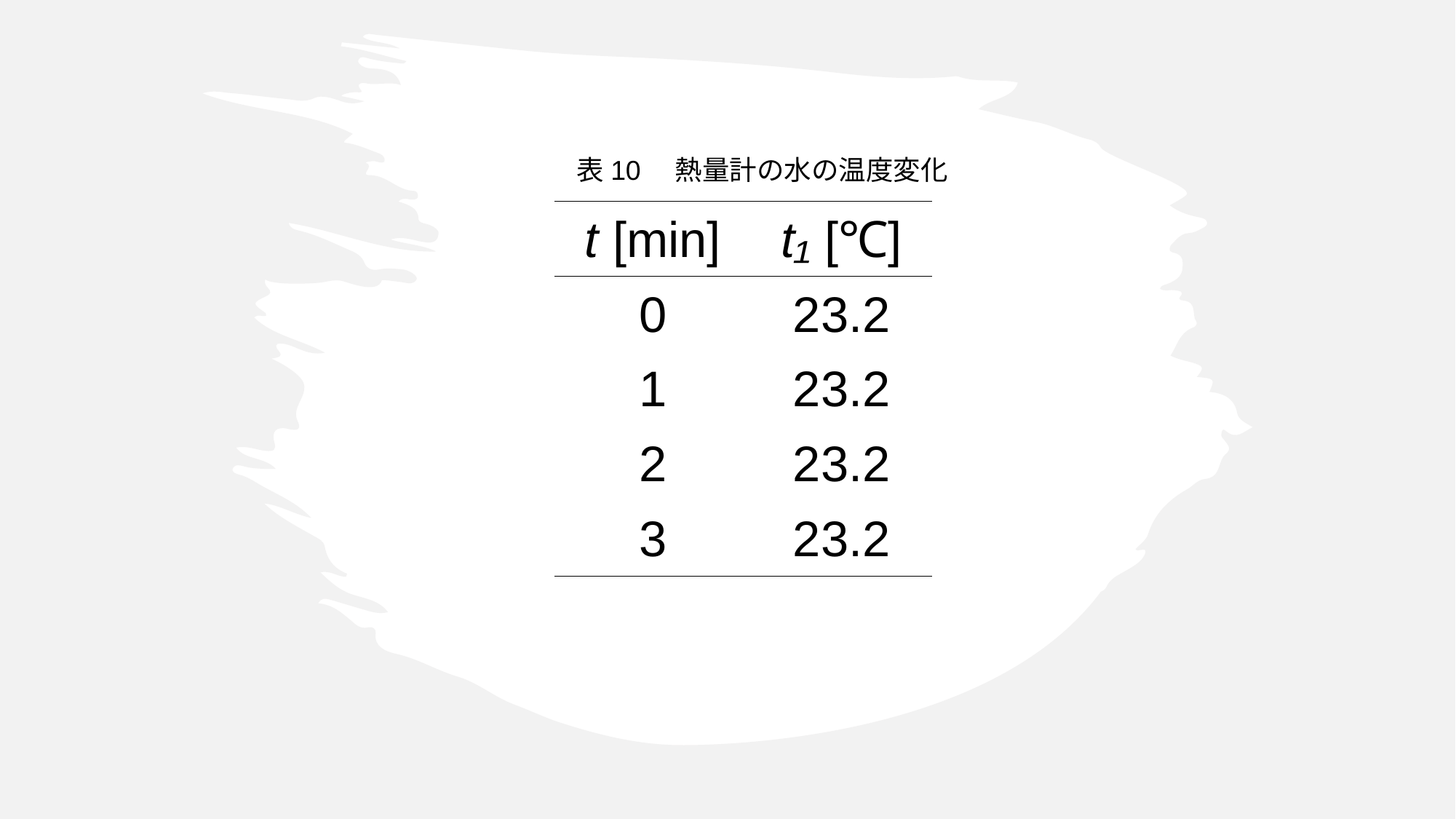

表10　熱量計の水の温度変化
| t [min] | t₁ [℃] |
| --- | --- |
| 0 | 23.2 |
| 1 | 23.2 |
| 2 | 23.2 |
| 3 | 23.2 |